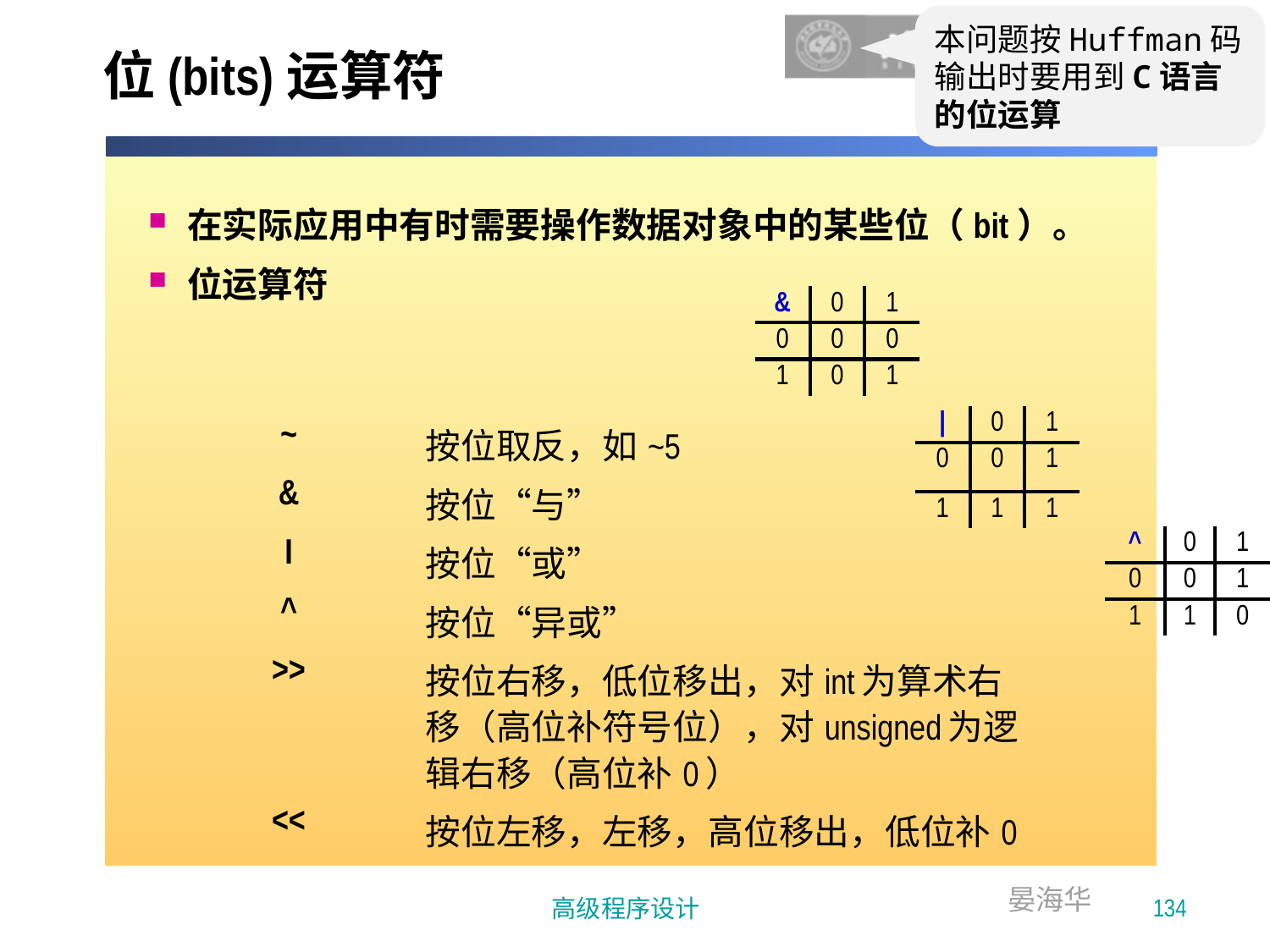

本问题按Huffman码输出时要用到C语言的位运算
# 位(bits)运算符
在实际应用中有时需要操作数据对象中的某些位（bit）。
位运算符

| & | 0 | 1 |
| --- | --- | --- |
| 0 | 0 | 0 |
| 1 | 0 | 1 |
| | | 0 | 1 |
| --- | --- | --- |
| 0 | 0 | 1 |
| 1 | 1 | 1 |
| ~ | 按位取反，如~5 |
| --- | --- |
| & | 按位“与” |
| I | 按位“或” |
| ^ | 按位“异或” |
| >> | 按位右移，低位移出，对int为算术右移（高位补符号位），对unsigned为逻辑右移（高位补0） |
| << | 按位左移，左移，高位移出，低位补0 |

| ^ | 0 | 1 |
| --- | --- | --- |
| 0 | 0 | 1 |
| 1 | 1 | 0 |
134
高级程序设计